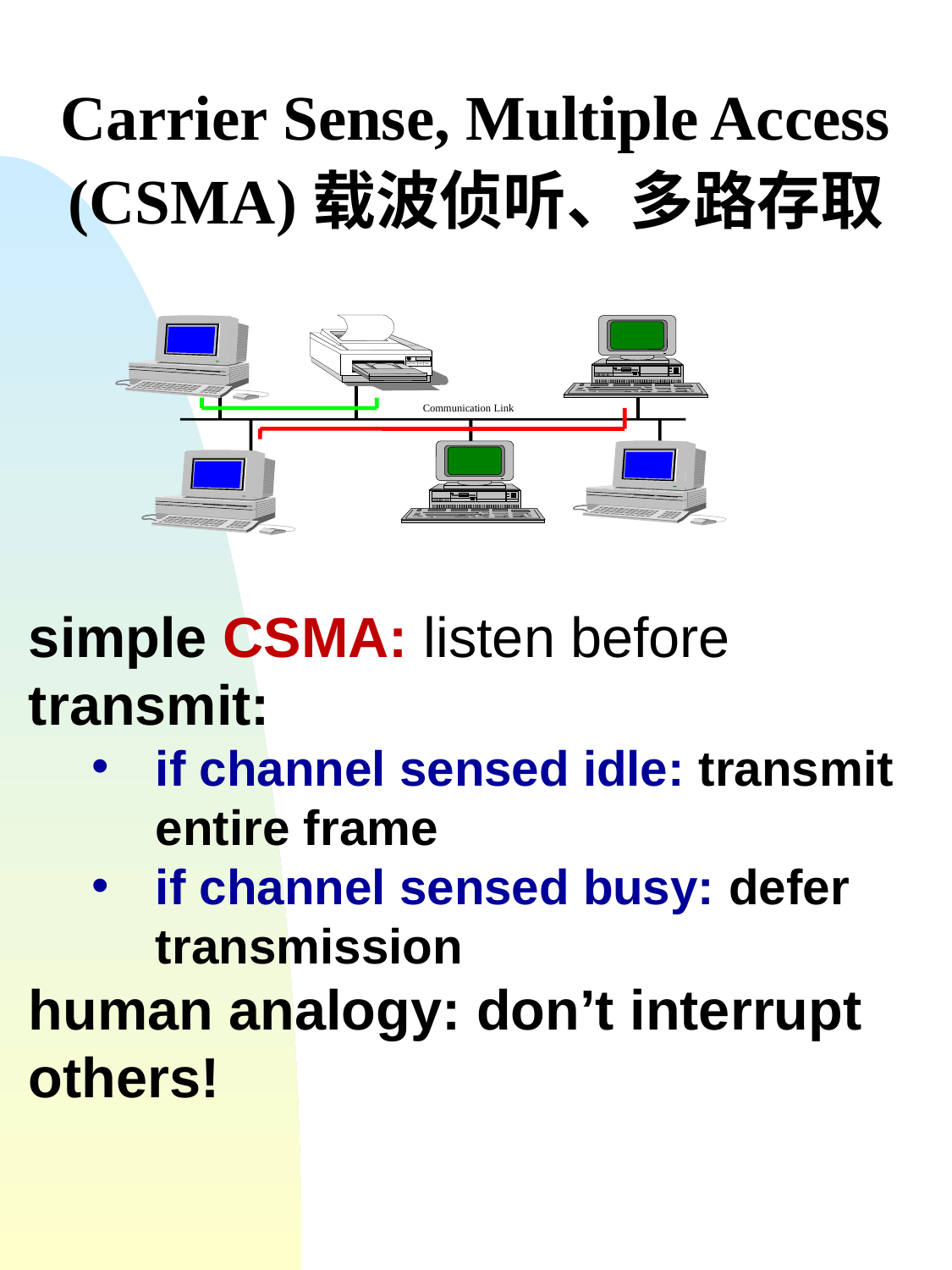

Carrier Sense, Multiple Access (CSMA)载波侦听、多路存取

Communication Link

simple CSMA: listen before transmit:
if channel sensed idle: transmit entire frame
if channel sensed busy: defer transmission
human analogy: don’t interrupt others!